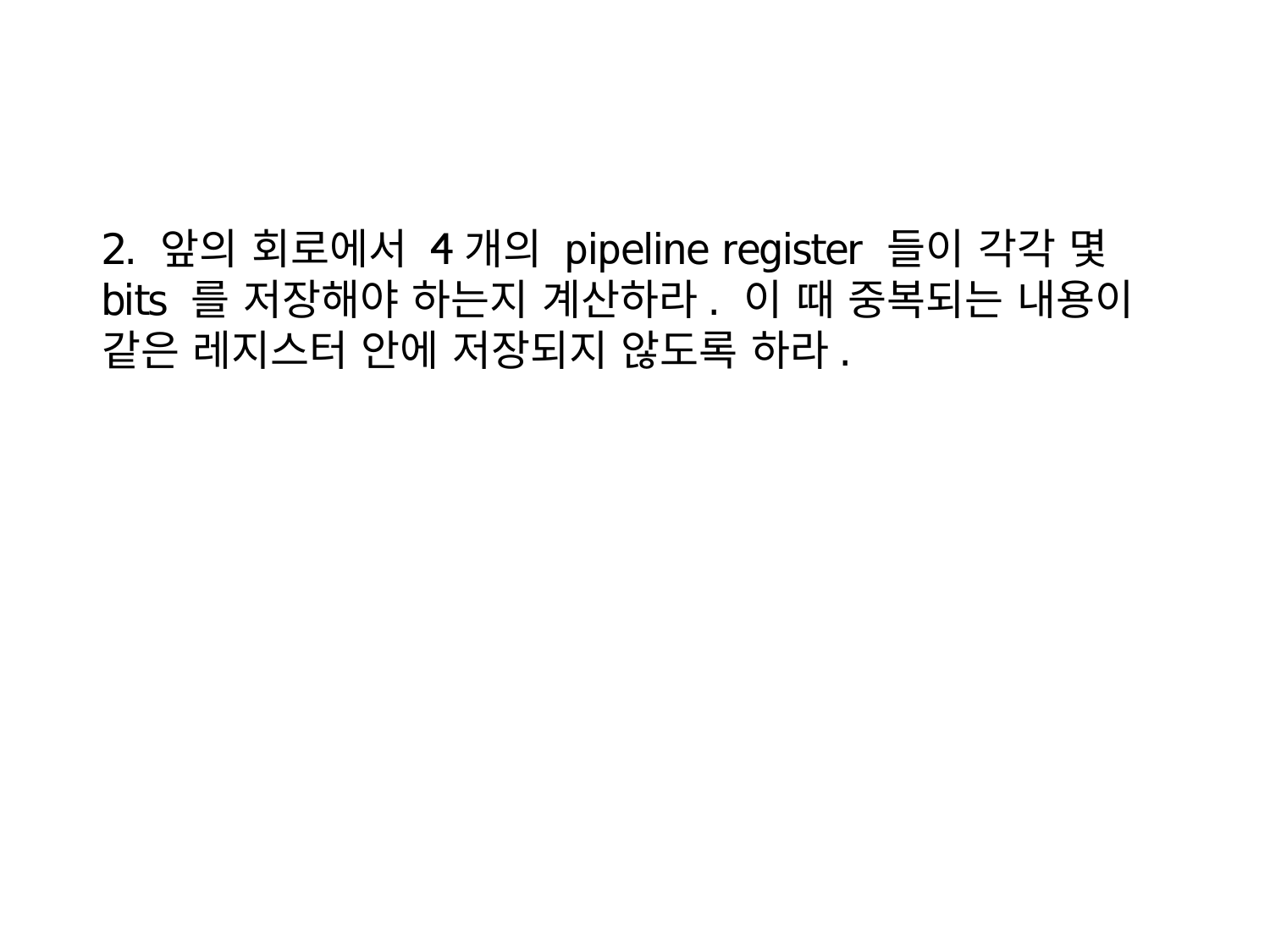

#
2. 앞의 회로에서 4개의 pipeline register 들이 각각 몇 bits 를 저장해야 하는지 계산하라. 이 때 중복되는 내용이 같은 레지스터 안에 저장되지 않도록 하라.